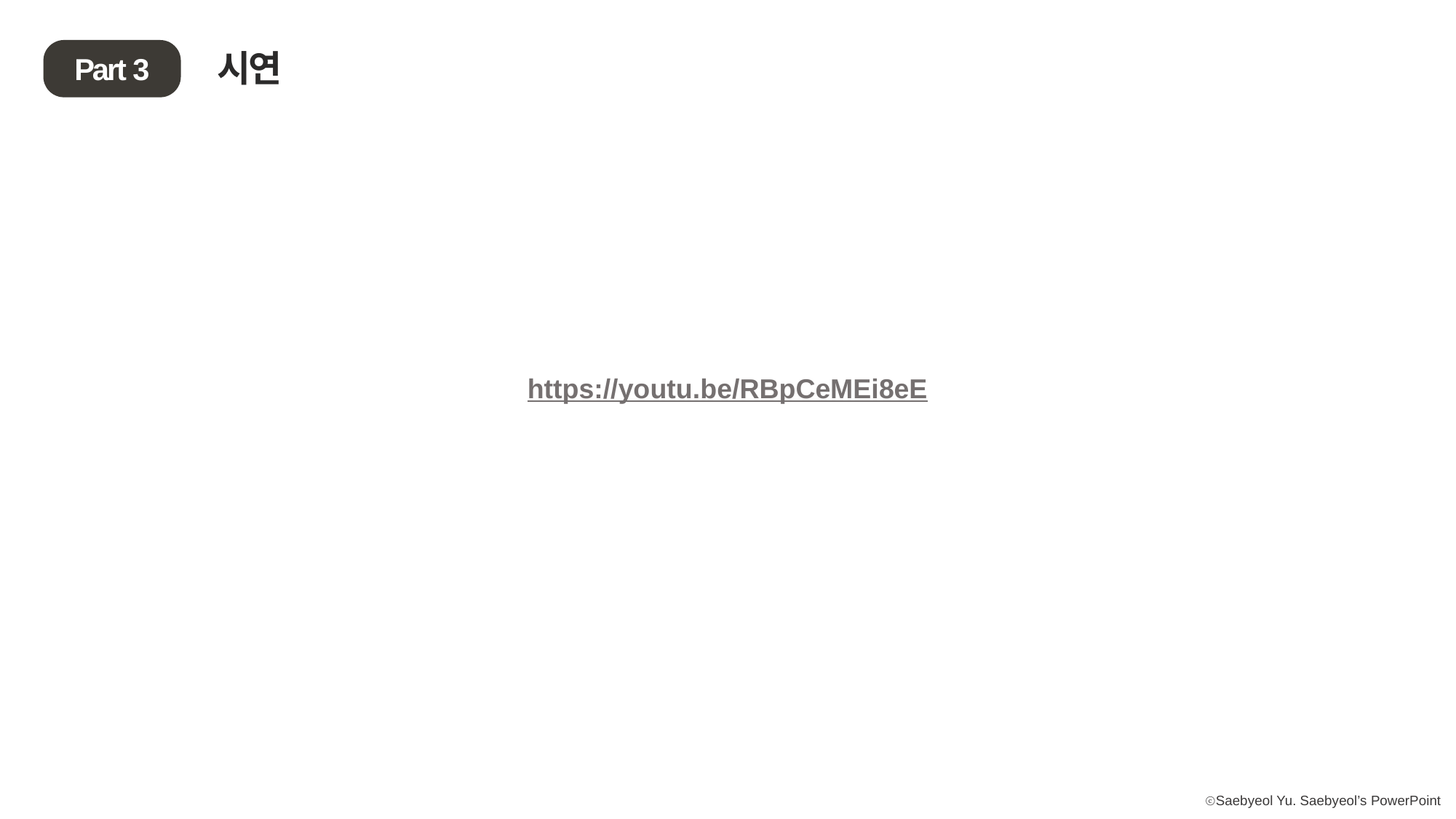

시연
Part 3
https://youtu.be/RBpCeMEi8eE
은행 어플리케이션 개발